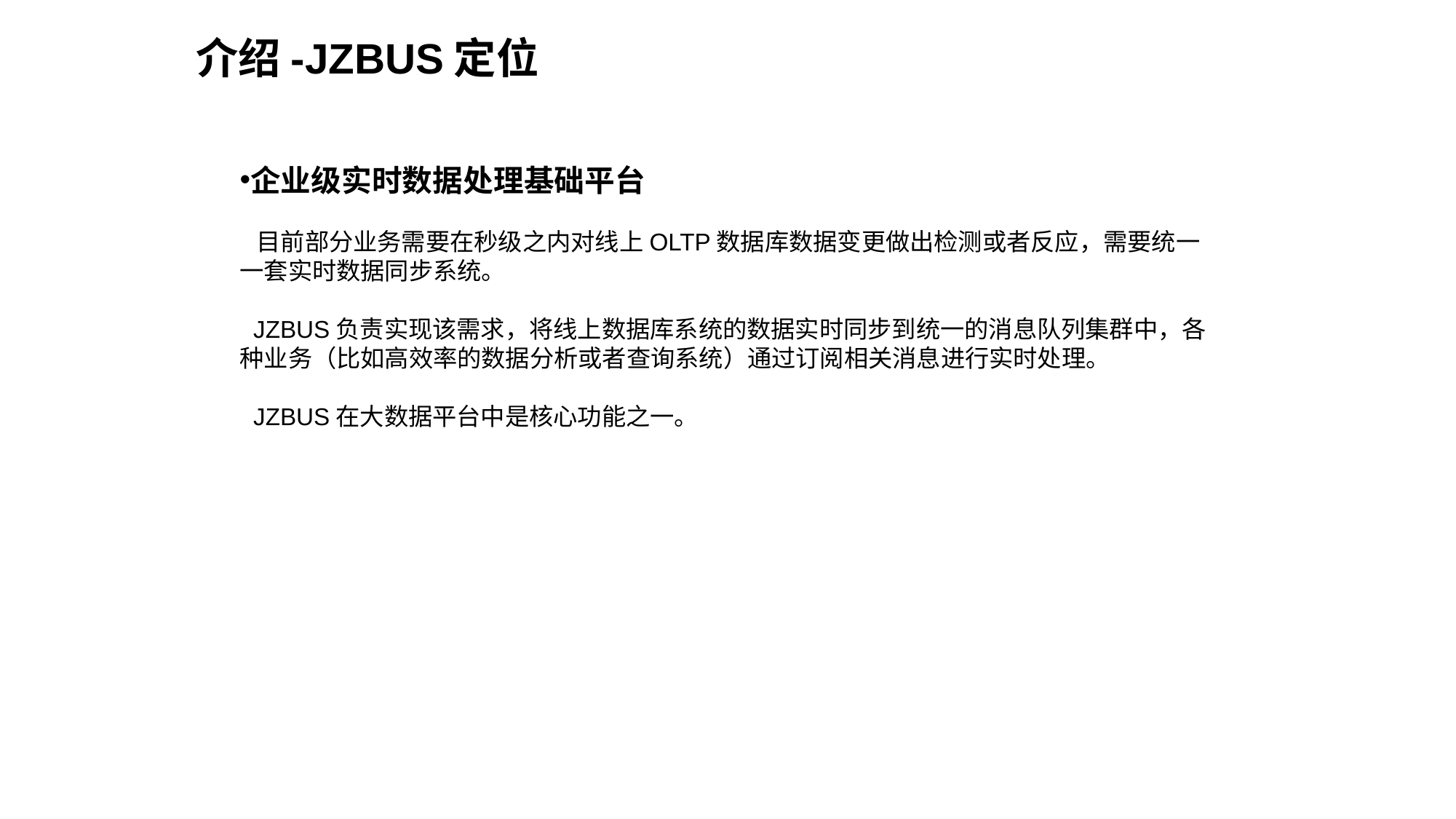

介绍-JZBUS定位
企业级实时数据处理基础平台

  目前部分业务需要在秒级之内对线上OLTP数据库数据变更做出检测或者反应，需要统一一套实时数据同步系统。

  JZBUS负责实现该需求，将线上数据库系统的数据实时同步到统一的消息队列集群中，各种业务（比如高效率的数据分析或者查询系统）通过订阅相关消息进行实时处理。

  JZBUS在大数据平台中是核心功能之一。